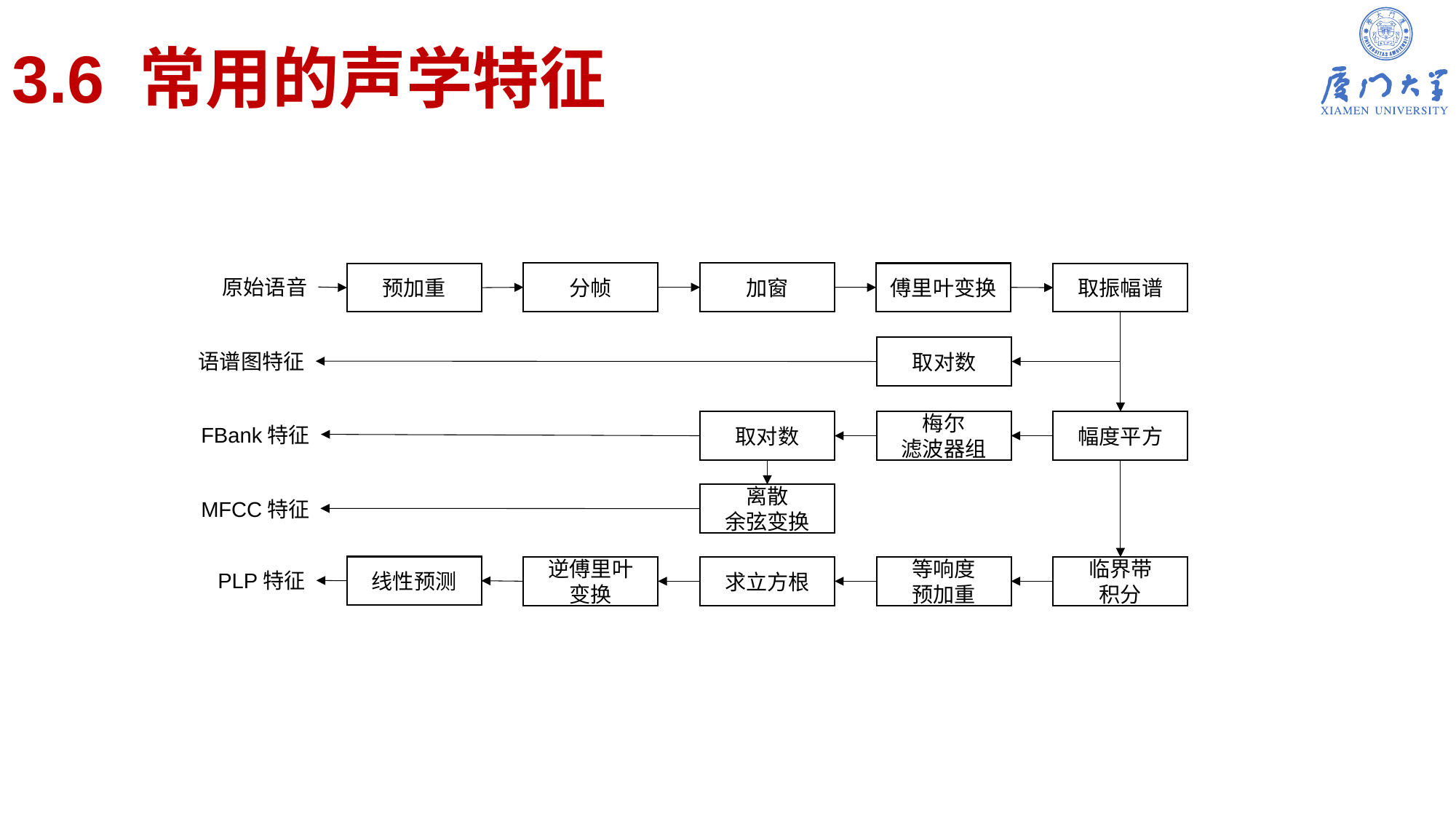

# 3.6 常用的声学特征
分帧
加窗
傅里叶变换
预加重
取振幅谱
原始语音
取对数
语谱图特征
取对数
梅尔
滤波器组
幅度平方
FBank特征
离散
余弦变换
MFCC特征
线性预测
逆傅里叶
变换
求立方根
等响度
预加重
临界带
积分
PLP特征